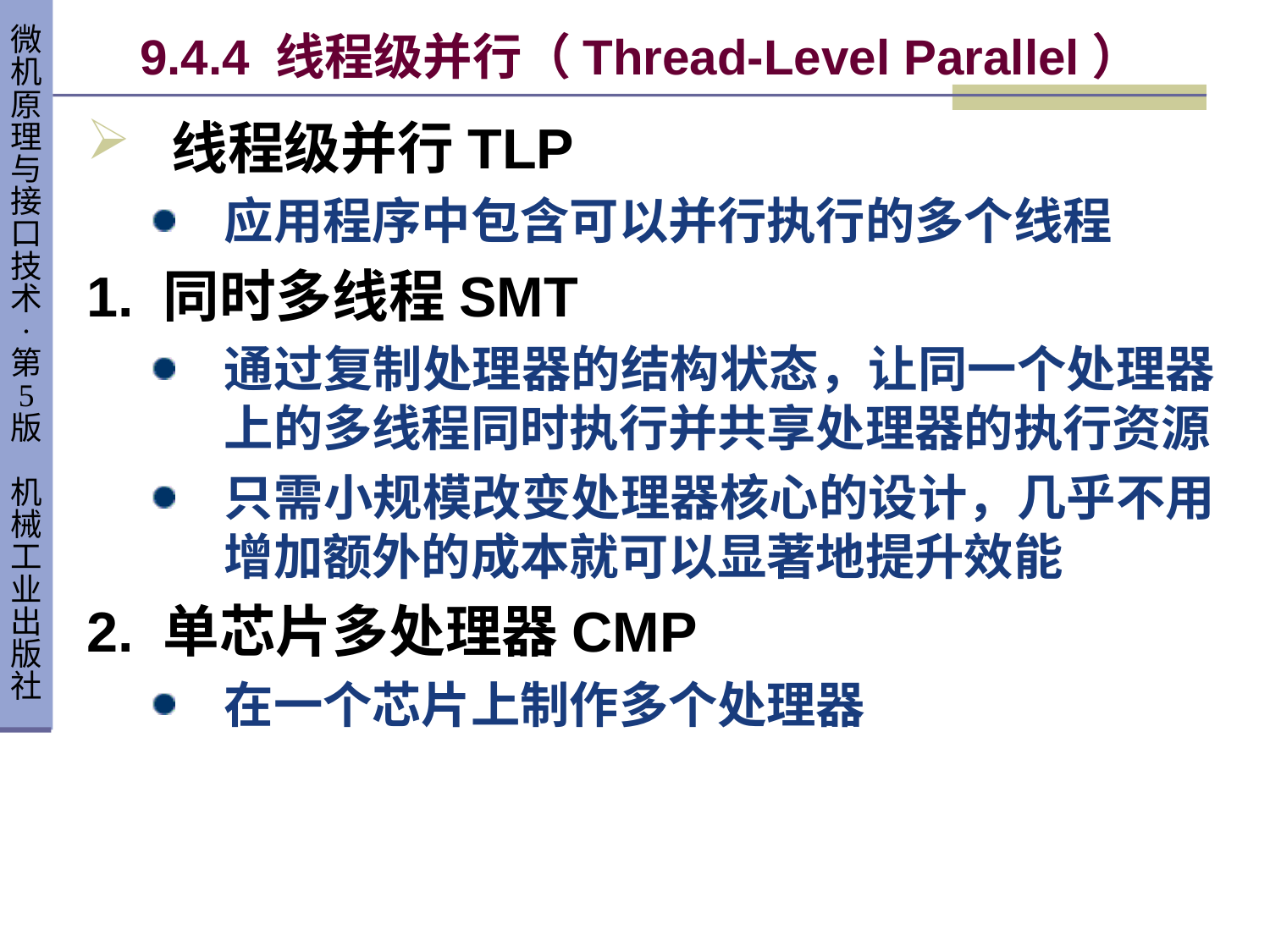

# 9.4.4 线程级并行（Thread-Level Parallel）
线程级并行TLP
应用程序中包含可以并行执行的多个线程
1. 同时多线程SMT
通过复制处理器的结构状态，让同一个处理器上的多线程同时执行并共享处理器的执行资源
只需小规模改变处理器核心的设计，几乎不用增加额外的成本就可以显著地提升效能
2. 单芯片多处理器CMP
在一个芯片上制作多个处理器